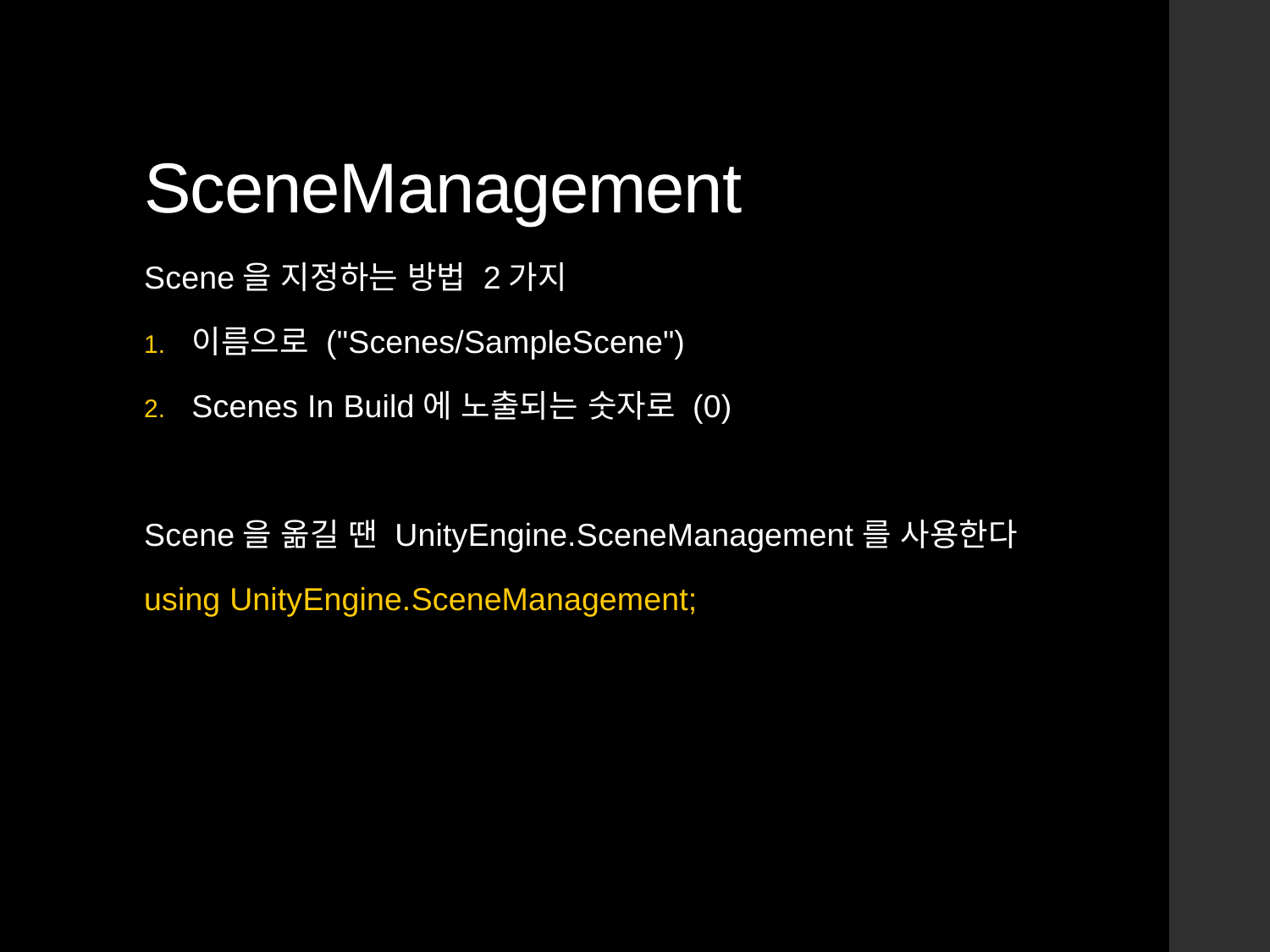

# SceneManagement
Scene을 지정하는 방법 2가지
이름으로 ("Scenes/SampleScene")
Scenes In Build에 노출되는 숫자로 (0)

Scene을 옮길 땐 UnityEngine.SceneManagement를 사용한다
using UnityEngine.SceneManagement;